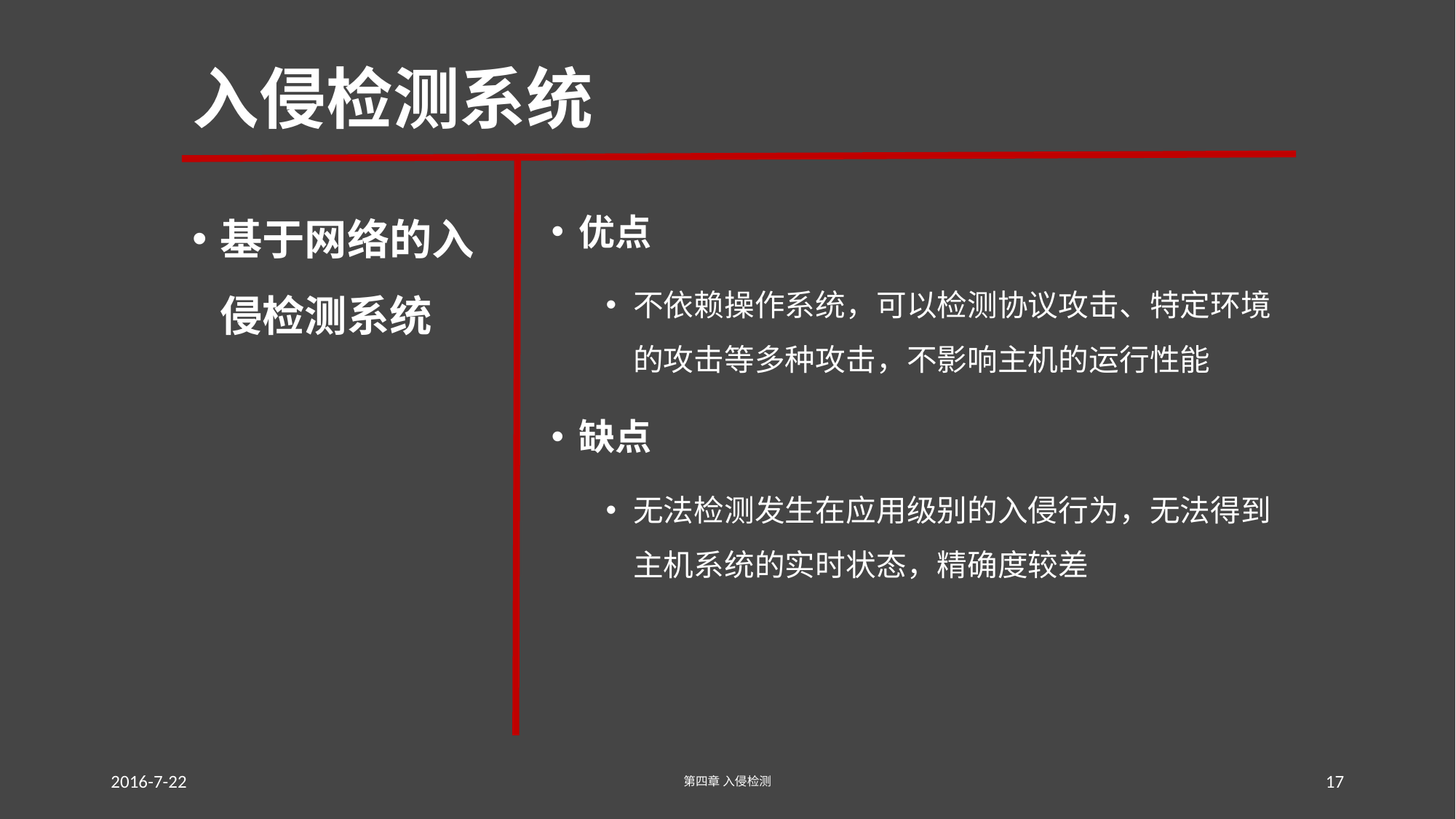

# 入侵检测系统
基于网络的入侵检测系统
优点
不依赖操作系统，可以检测协议攻击、特定环境的攻击等多种攻击，不影响主机的运行性能
缺点
无法检测发生在应用级别的入侵行为，无法得到主机系统的实时状态，精确度较差
2016-7-22
第四章 入侵检测
17